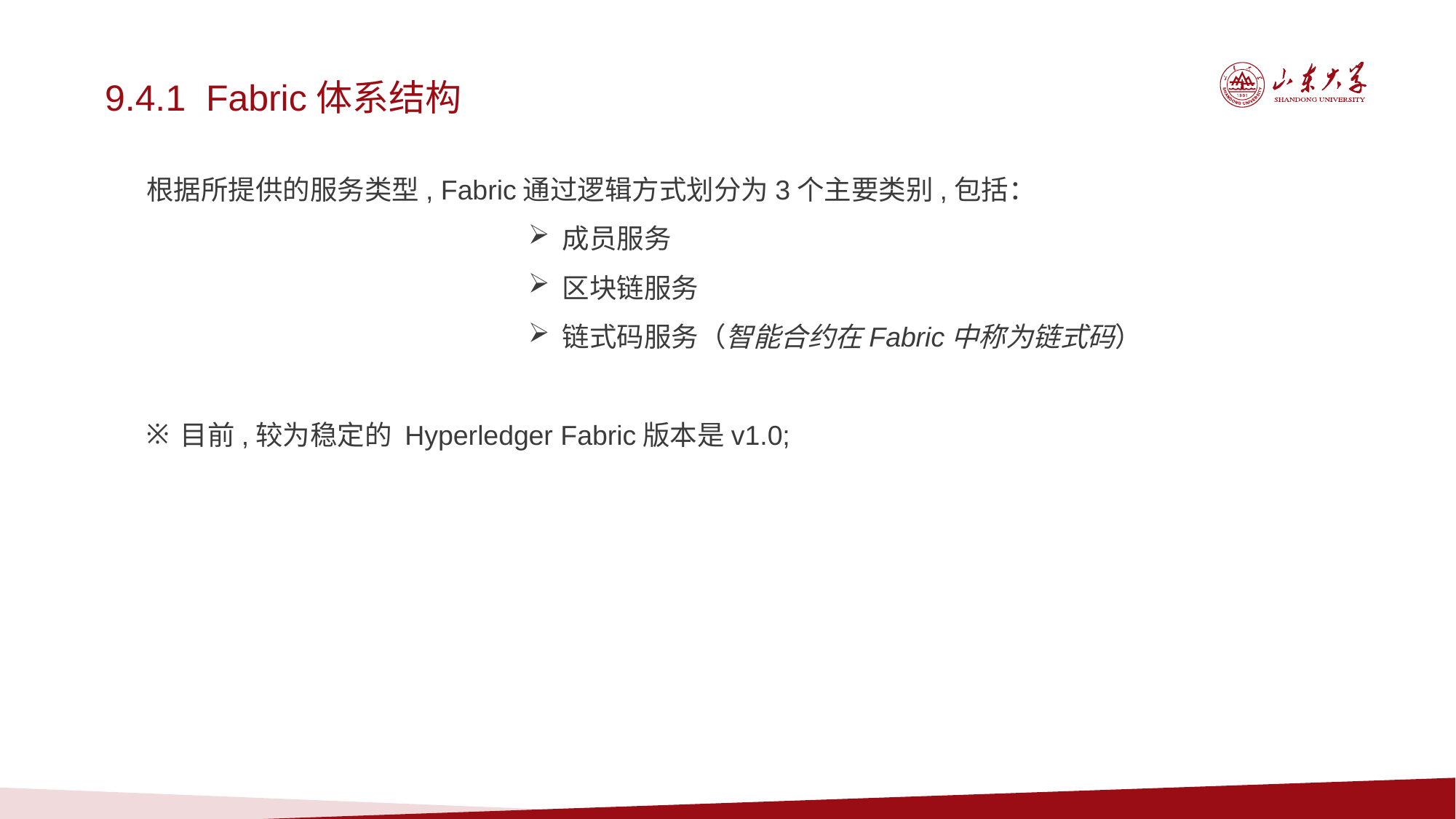

9.4.1  Fabric体系结构
根据所提供的服务类型, Fabric通过逻辑方式划分为3个主要类别,包括：
成员服务
区块链服务
链式码服务（智能合约在Fabric中称为链式码）

目前,较为稳定的 Hyperledger Fabric版本是v1.0;